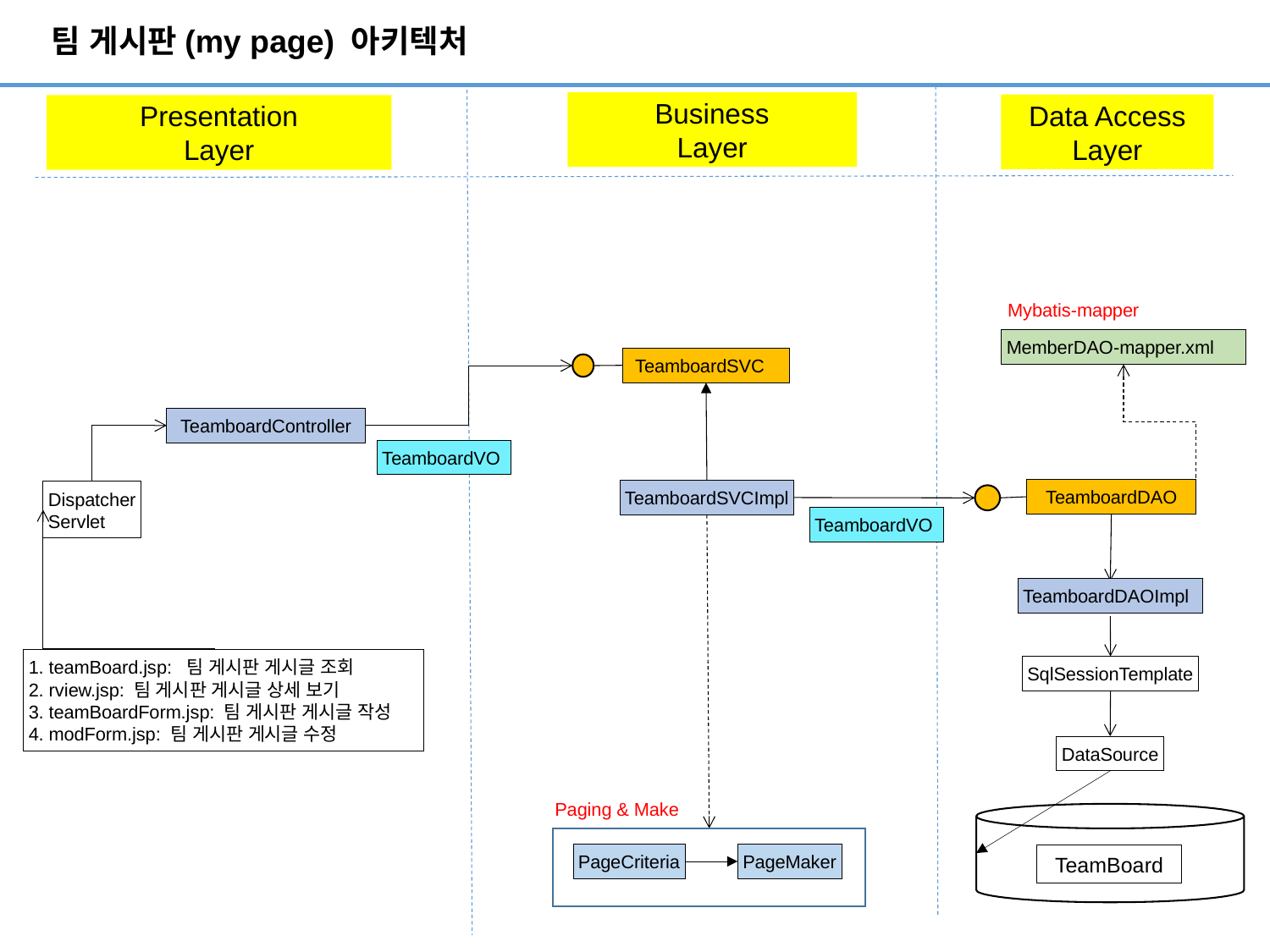

# 팀 게시판(my page) 아키텍처

Business
Layer
Data Access
Layer
Presentation
Layer
Mybatis-mapper
MemberDAO-mapper.xml
TeamboardSVC

TeamboardController
TeamboardVO
TeamboardDAO

TeamboardSVCImpl
Dispatcher
Servlet
TeamboardVO
TeamboardDAOImpl
1. teamBoard.jsp:  팀 게시판 게시글 조회
2. rview.jsp: 팀 게시판 게시글 상세 보기
3. teamBoardForm.jsp: 팀 게시판 게시글 작성
4. modForm.jsp: 팀 게시판 게시글 수정
SqlSessionTemplate
DataSource
Paging & Make

TeamBoard

PageCriteria
PageMaker